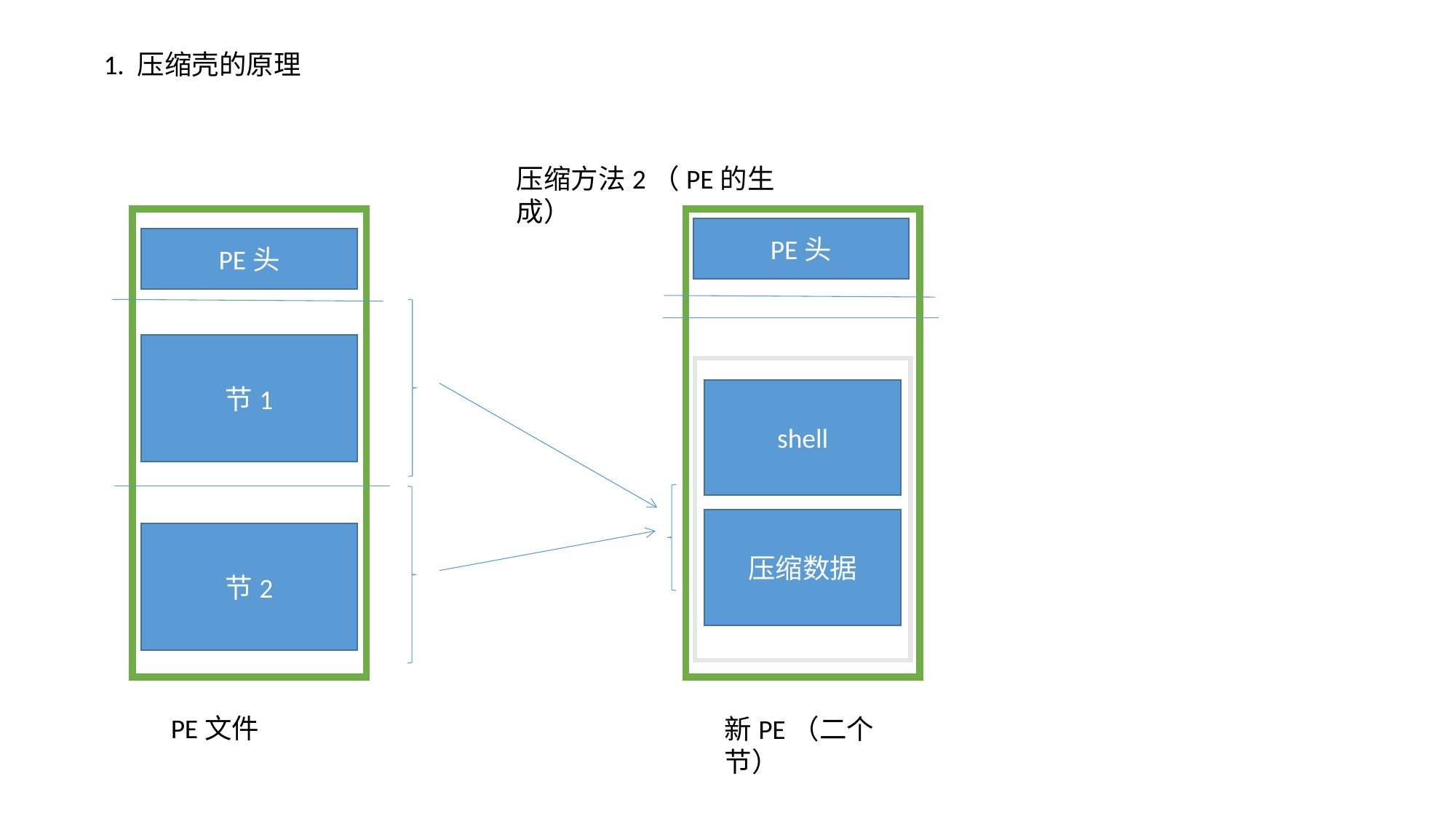

1. 压缩壳的原理
压缩方法2（PE的生成）

PE头
PE头

节1

shell

压缩数据
节2
PE文件
新PE（二个节）